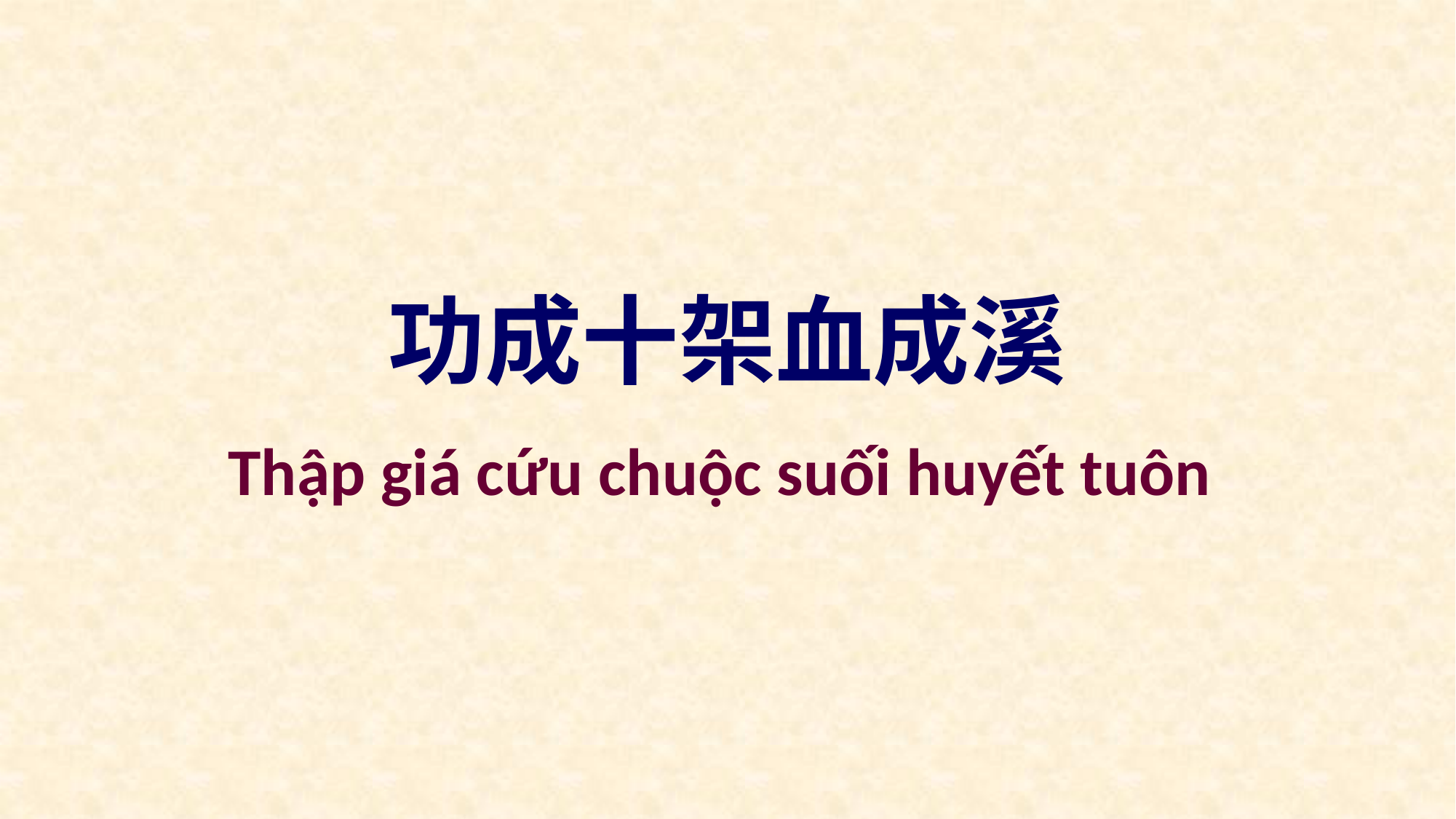

功成十架血成溪
Thập giá cứu chuộc suối huyết tuôn